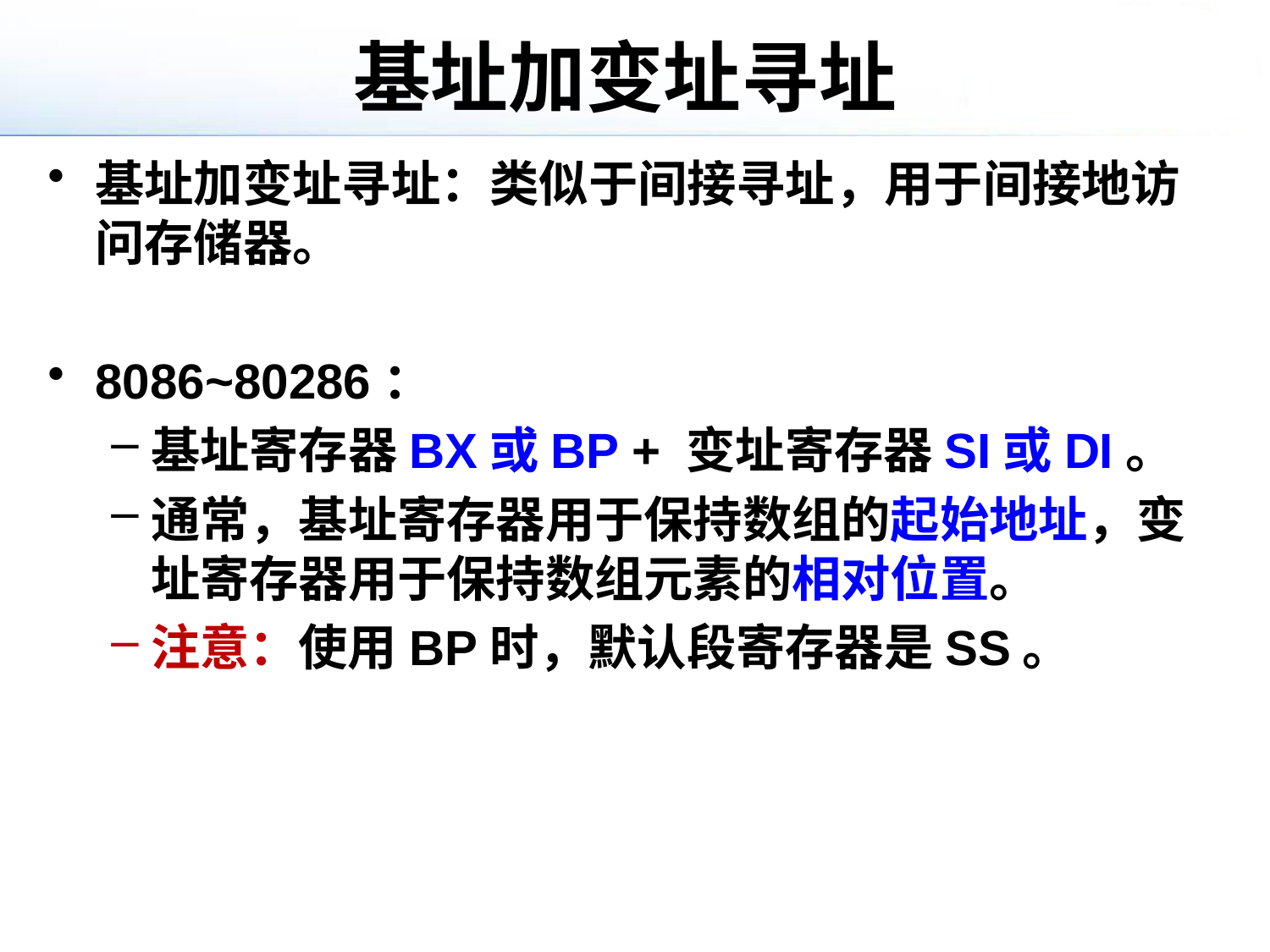

# 基址加变址寻址
基址加变址寻址：类似于间接寻址，用于间接地访问存储器。

8086~80286：
基址寄存器BX或BP + 变址寄存器SI或DI。
通常，基址寄存器用于保持数组的起始地址，变址寄存器用于保持数组元素的相对位置。
注意：使用BP时，默认段寄存器是SS。